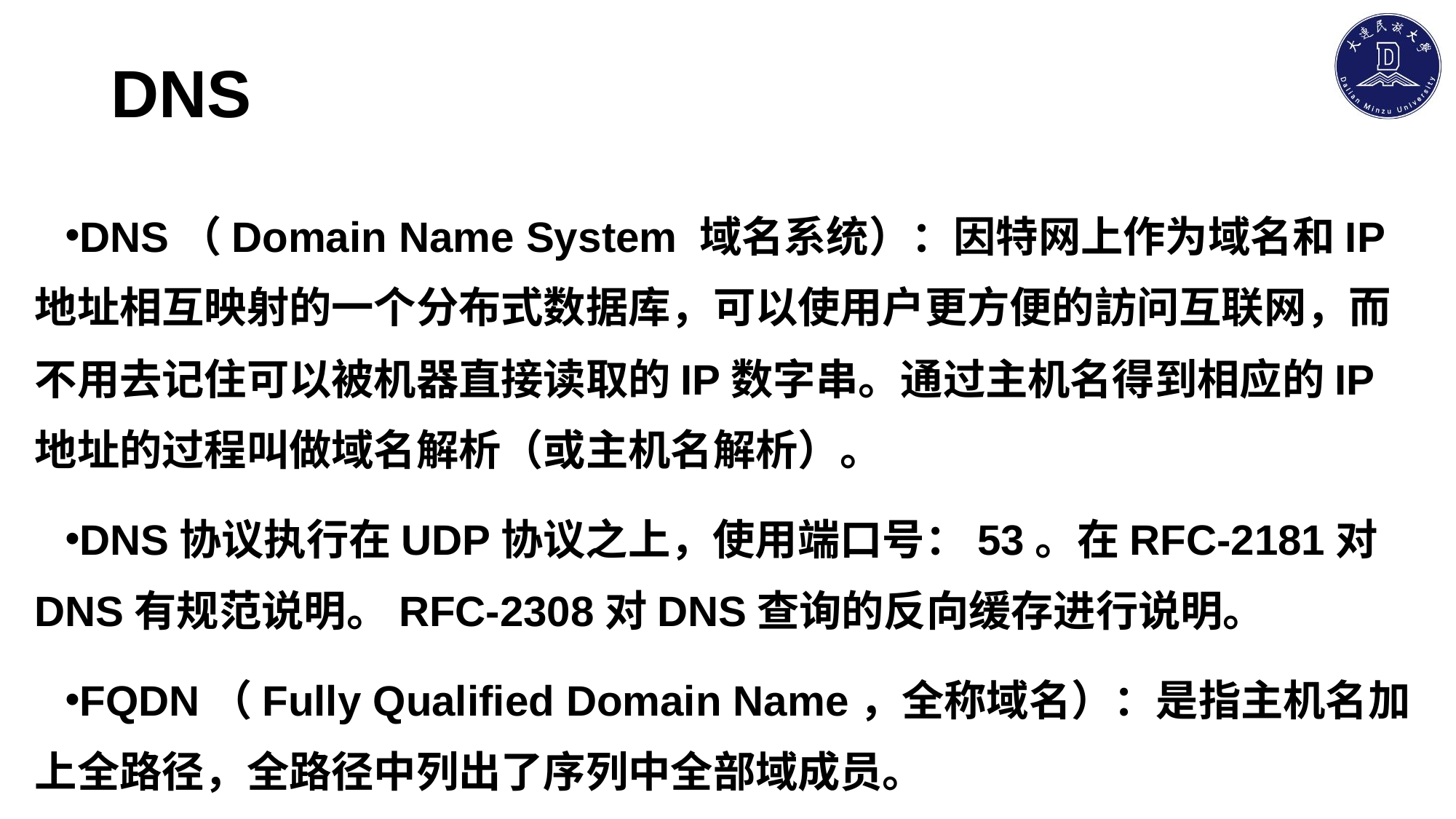

# DNS
DNS（Domain Name System 域名系统）：因特网上作为域名和IP地址相互映射的一个分布式数据库，可以使用户更方便的訪问互联网，而不用去记住可以被机器直接读取的IP数字串。通过主机名得到相应的IP地址的过程叫做域名解析（或主机名解析）。
DNS协议执行在UDP协议之上，使用端口号：53。在RFC-2181对DNS有规范说明。RFC-2308对DNS查询的反向缓存进行说明。
FQDN（Fully Qualified Domain Name，全称域名）：是指主机名加上全路径，全路径中列出了序列中全部域成员。